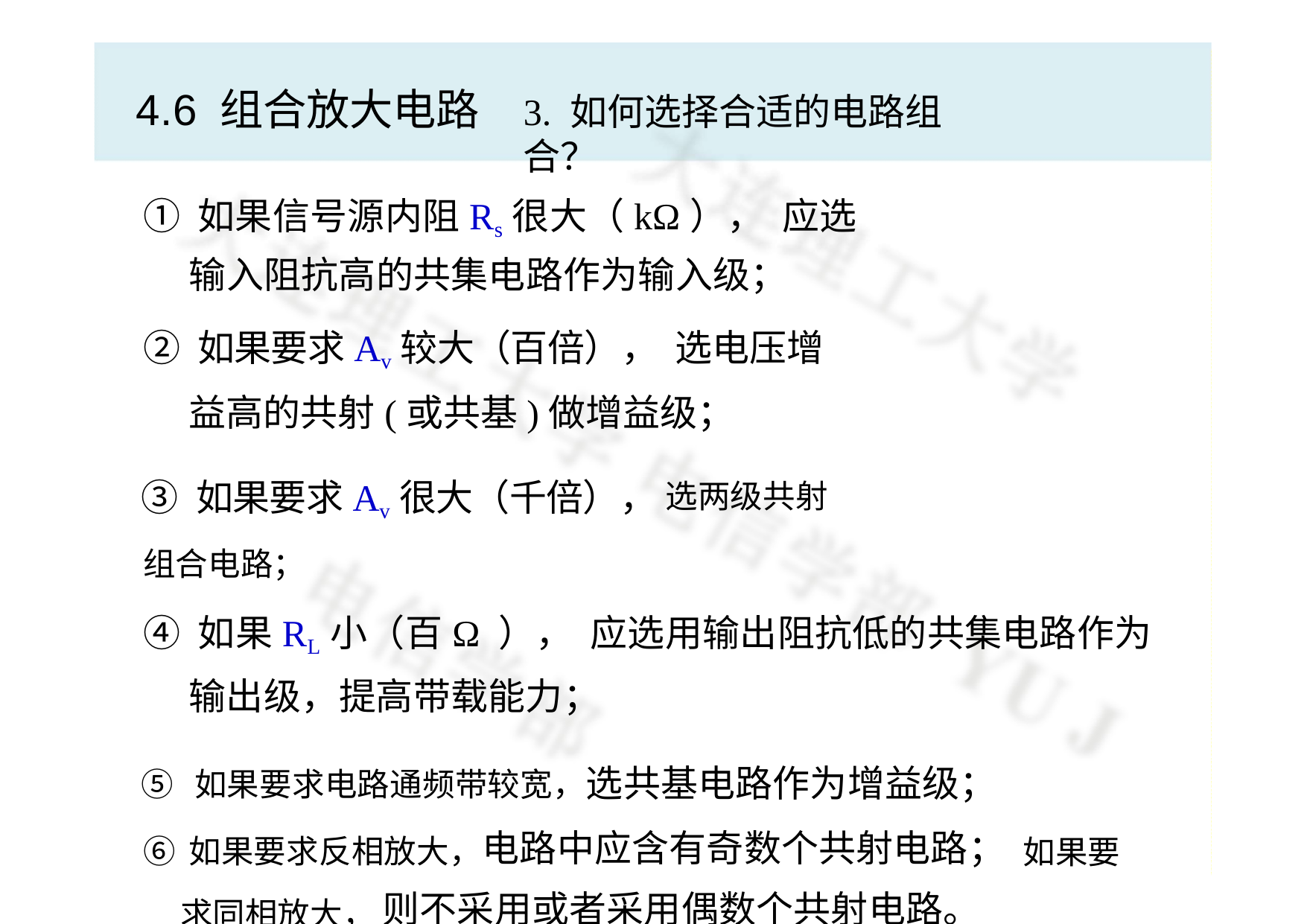

# 4.6 组合放大电路
3. 如何选择合适的电路组合？
① 如果信号源内阻Rs很大（kΩ），  应选输入阻抗高的共集电路作为输入级；
② 如果要求Av较大（百倍），  选电压增益高的共射(或共基)做增益级；
③ 如果要求Av很大（千倍）， 选两级共射组合电路；
④ 如果RL小（百Ω ），  应选用输出阻抗低的共集电路作为输出级，提高带载能力；
⑤ 如果要求电路通频带较宽，选共基电路作为增益级；
⑥如果要求反相放大，电路中应含有奇数个共射电路；  如果要求同相放大， 则不采用或者采用偶数个共射电路。
18